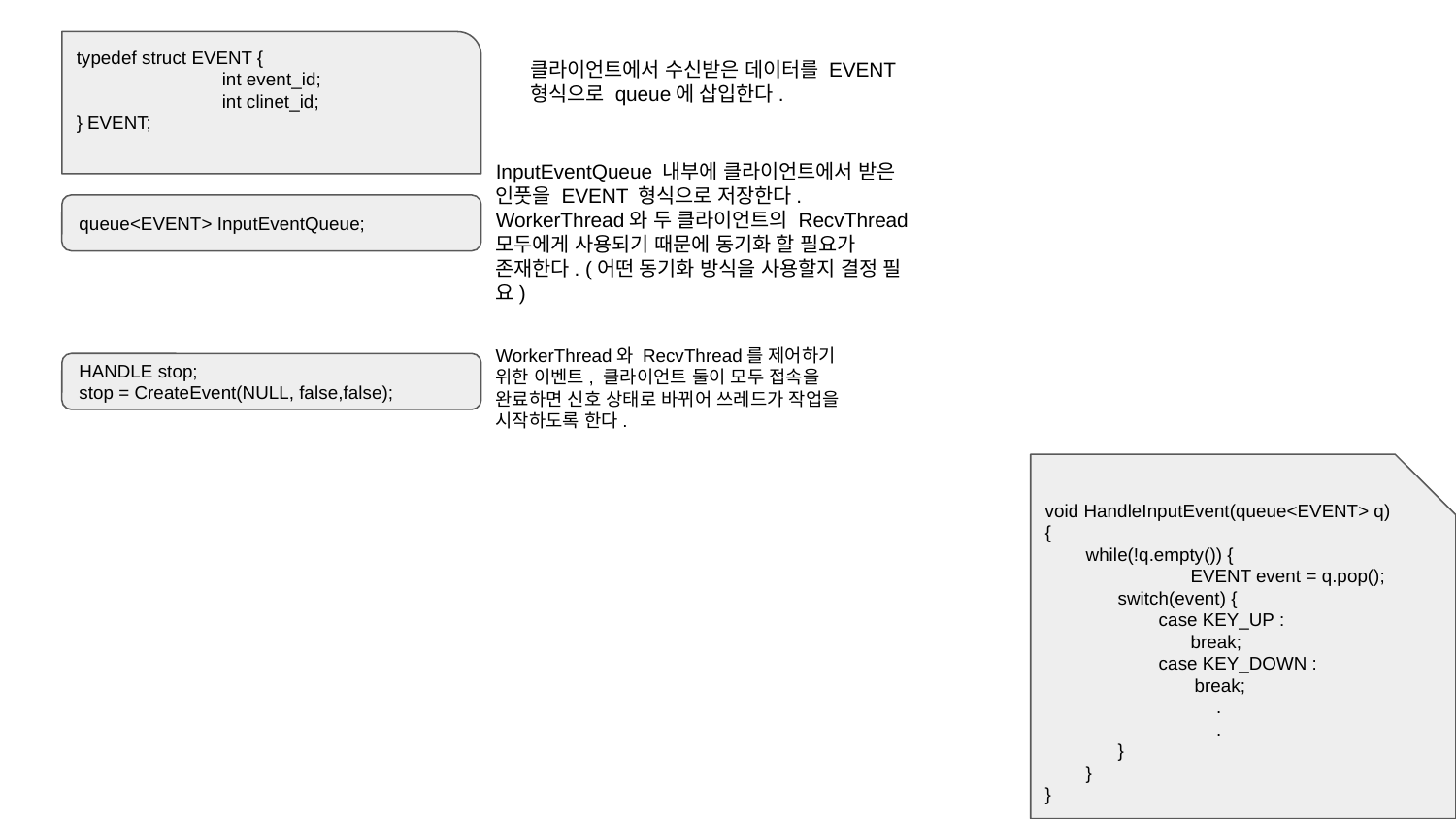

typedef struct EVENT {
	int event_id;
	int clinet_id;
} EVENT;
클라이언트에서 수신받은 데이터를 EVENT 형식으로 queue에 삽입한다.
InputEventQueue 내부에 클라이언트에서 받은 인풋을 EVENT 형식으로 저장한다.
WorkerThread와 두 클라이언트의 RecvThread 모두에게 사용되기 때문에 동기화 할 필요가 존재한다. (어떤 동기화 방식을 사용할지 결정 필요)
queue<EVENT> InputEventQueue;
WorkerThread와 RecvThread를 제어하기 위한 이벤트, 클라이언트 둘이 모두 접속을 완료하면 신호 상태로 바뀌어 쓰레드가 작업을 시작하도록 한다.
HANDLE stop;
stop = CreateEvent(NULL, false,false);
void HandleInputEvent(queue<EVENT> q)
{
        while(!q.empty()) {
	EVENT event = q.pop();
switch(event) {
        case KEY_UP :
	break;
        case KEY_DOWN :
               break;
	     .
	     .
}
        }
}